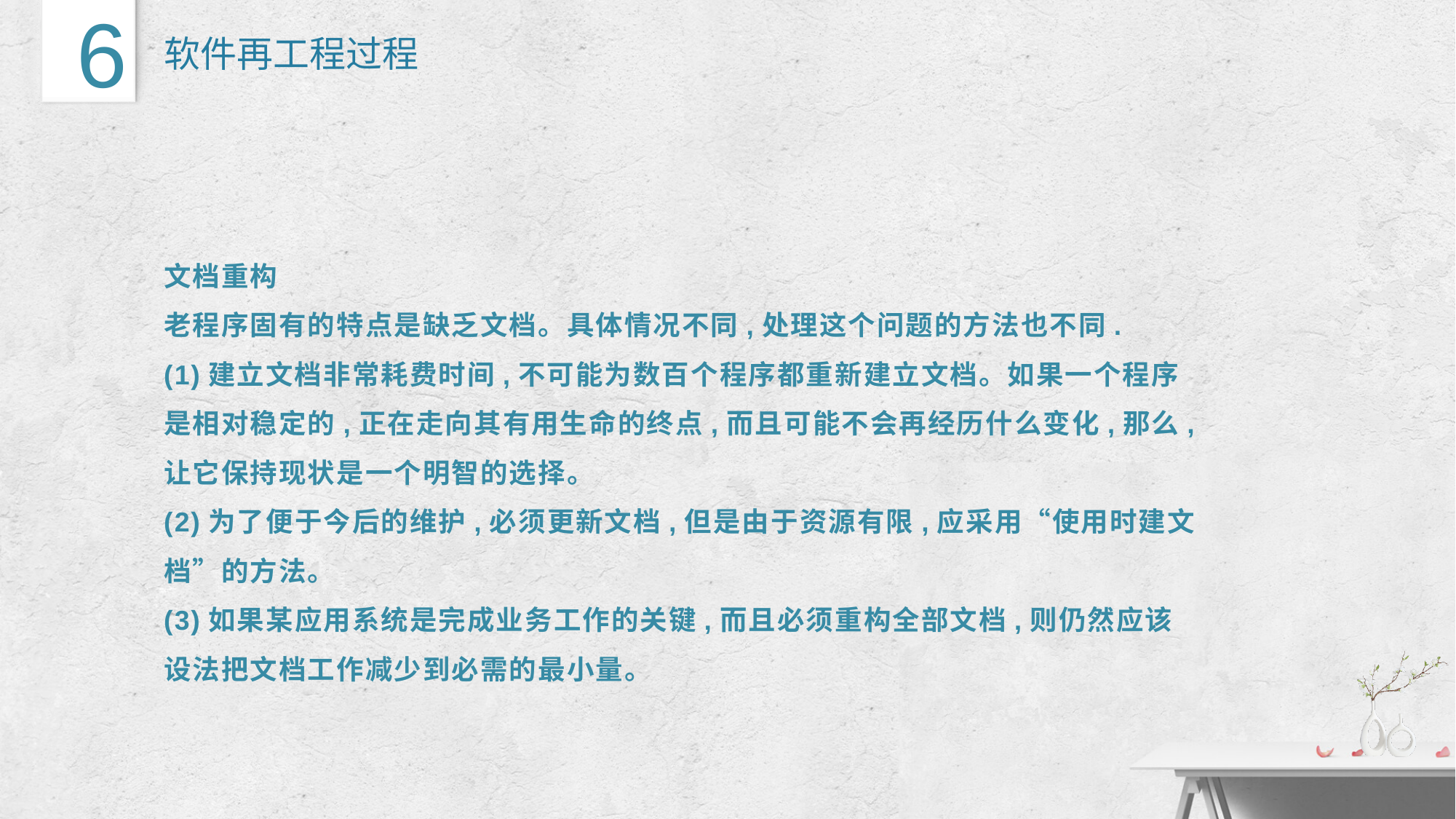

6
软件再工程过程
文档重构
老程序固有的特点是缺乏文档。具体情况不同,处理这个问题的方法也不同.
(1)建立文档非常耗费时间,不可能为数百个程序都重新建立文档。如果一个程序是相对稳定的,正在走向其有用生命的终点,而且可能不会再经历什么变化,那么,让它保持现状是一个明智的选择。
(2)为了便于今后的维护,必须更新文档,但是由于资源有限,应采用“使用时建文档”的方法。
(3)如果某应用系统是完成业务工作的关键,而且必须重构全部文档,则仍然应该设法把文档工作减少到必需的最小量。